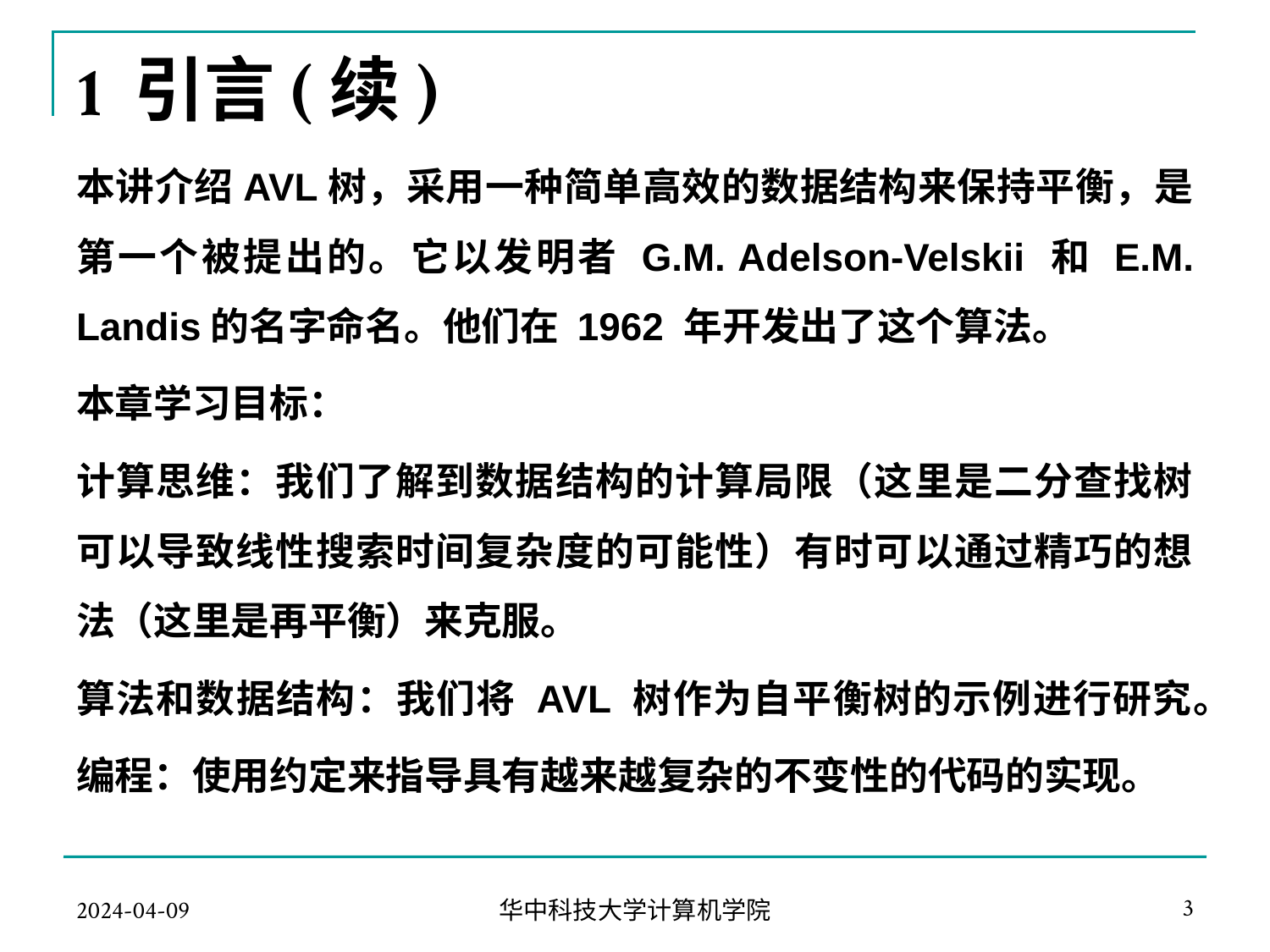

# 1 引言(续)
本讲介绍AVL树，采用一种简单高效的数据结构来保持平衡，是第一个被提出的。它以发明者 G.M. Adelson-Velskii 和 E.M. Landis的名字命名。他们在 1962 年开发出了这个算法。
本章学习目标：
计算思维：我们了解到数据结构的计算局限（这里是二分查找树可以导致线性搜索时间复杂度的可能性）有时可以通过精巧的想法（这里是再平衡）来克服。
算法和数据结构：我们将 AVL 树作为自平衡树的示例进行研究。
编程：使用约定来指导具有越来越复杂的不变性的代码的实现。
2024-04-09
3
华中科技大学计算机学院